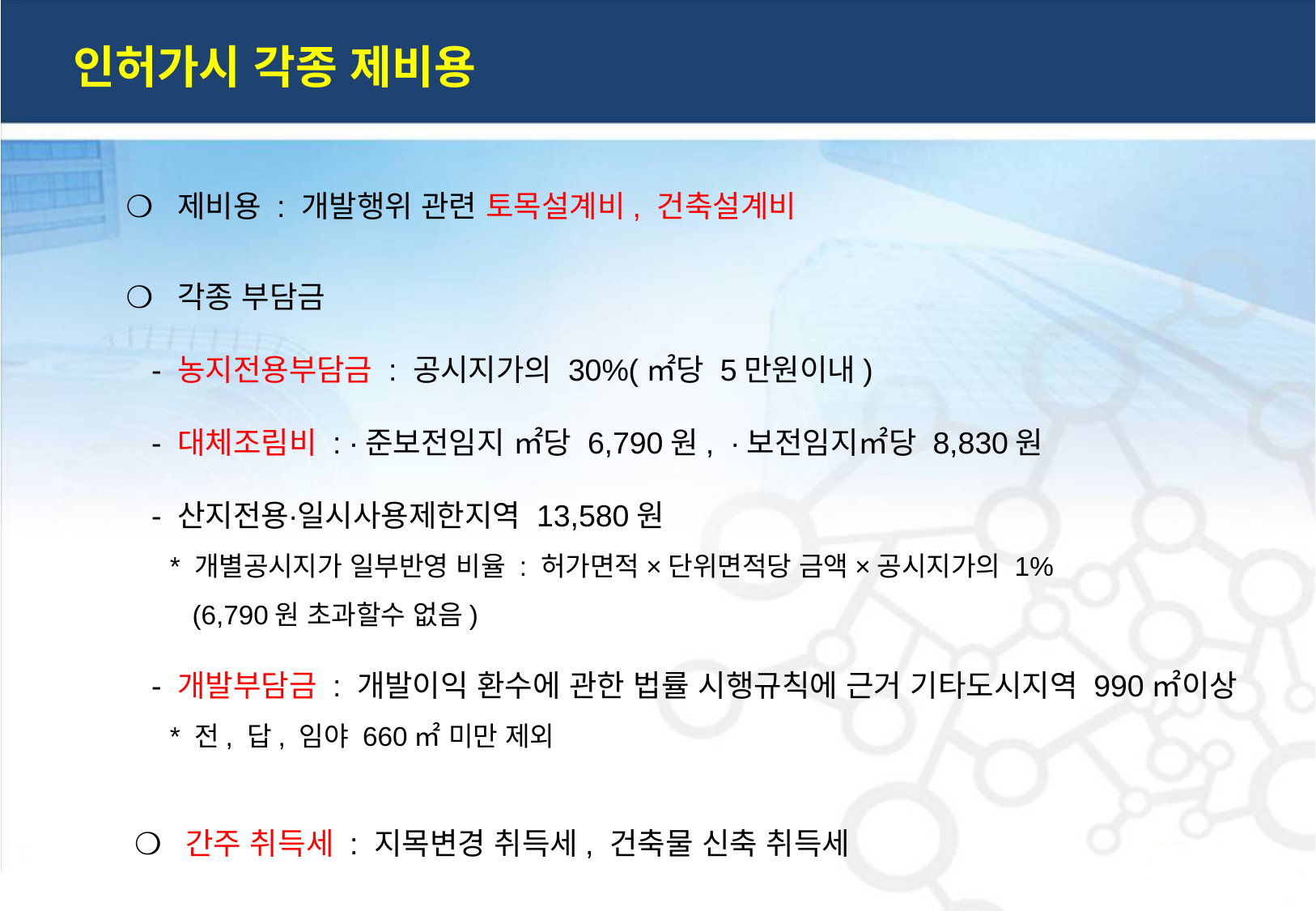

인허가시 각종 제비용
 ❍  제비용 : 개발행위 관련 토목설계비, 건축설계비
 ❍  각종 부담금
    - 농지전용부담금 : 공시지가의 30%(㎡당 5만원이내)
    - 대체조림비 : ∙준보전임지 ㎡당 6,790원,  ∙보전임지㎡당 8,830원
    - 산지전용∙일시사용제한지역 13,580원
       * 개별공시지가 일부반영 비율 : 허가면적×단위면적당 금액×공시지가의 1%
          (6,790원 초과할수 없음)
    - 개발부담금 : 개발이익 환수에 관한 법률 시행규칙에 근거 기타도시지역 990㎡이상
       * 전, 답, 임야 660㎡ 미만 제외

  ❍  간주 취득세 : 지목변경 취득세, 건축물 신축 취득세